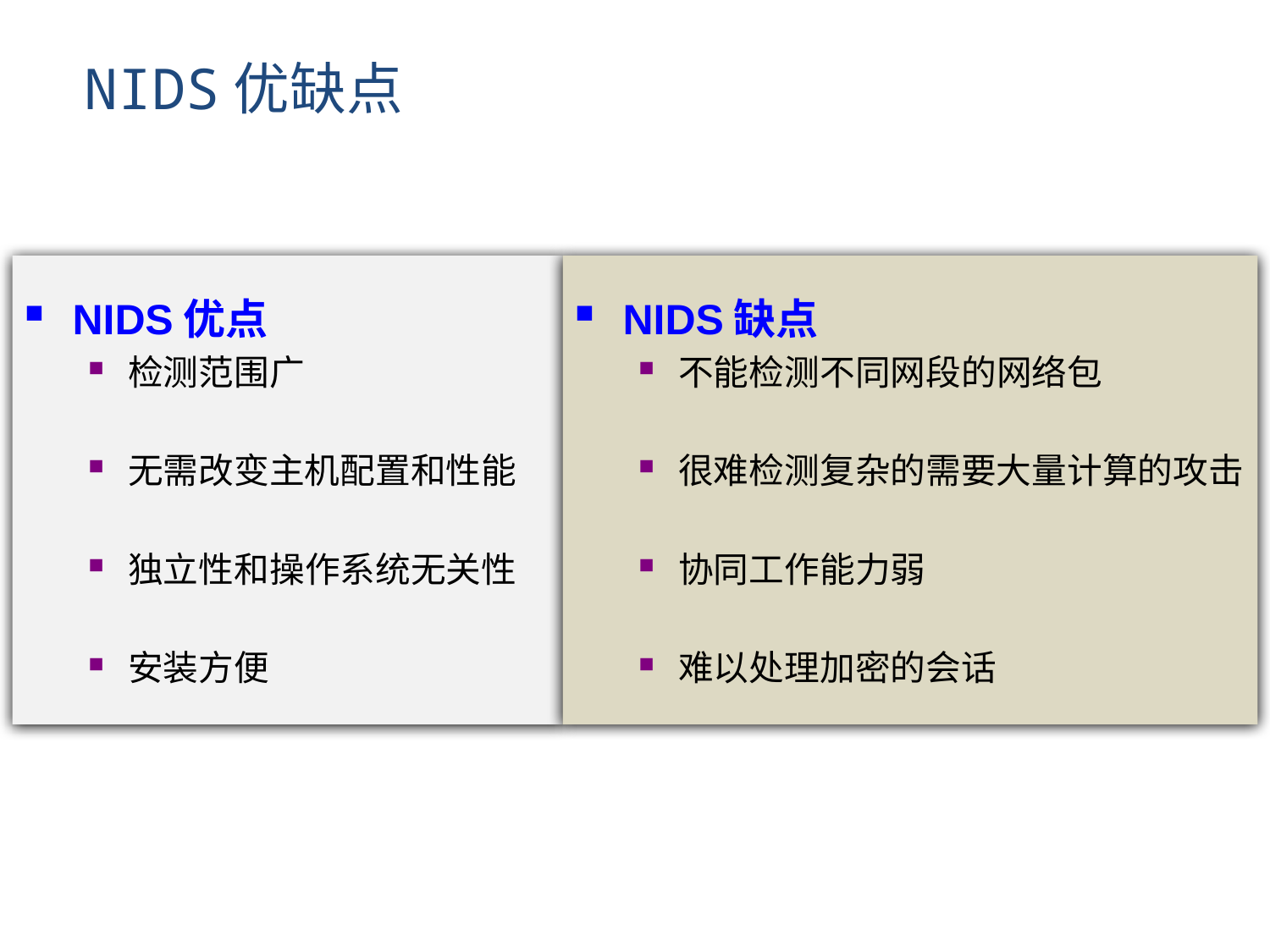

NIDS优缺点
NIDS优点
检测范围广

无需改变主机配置和性能

独立性和操作系统无关性

安装方便
NIDS缺点
不能检测不同网段的网络包

很难检测复杂的需要大量计算的攻击

协同工作能力弱

难以处理加密的会话